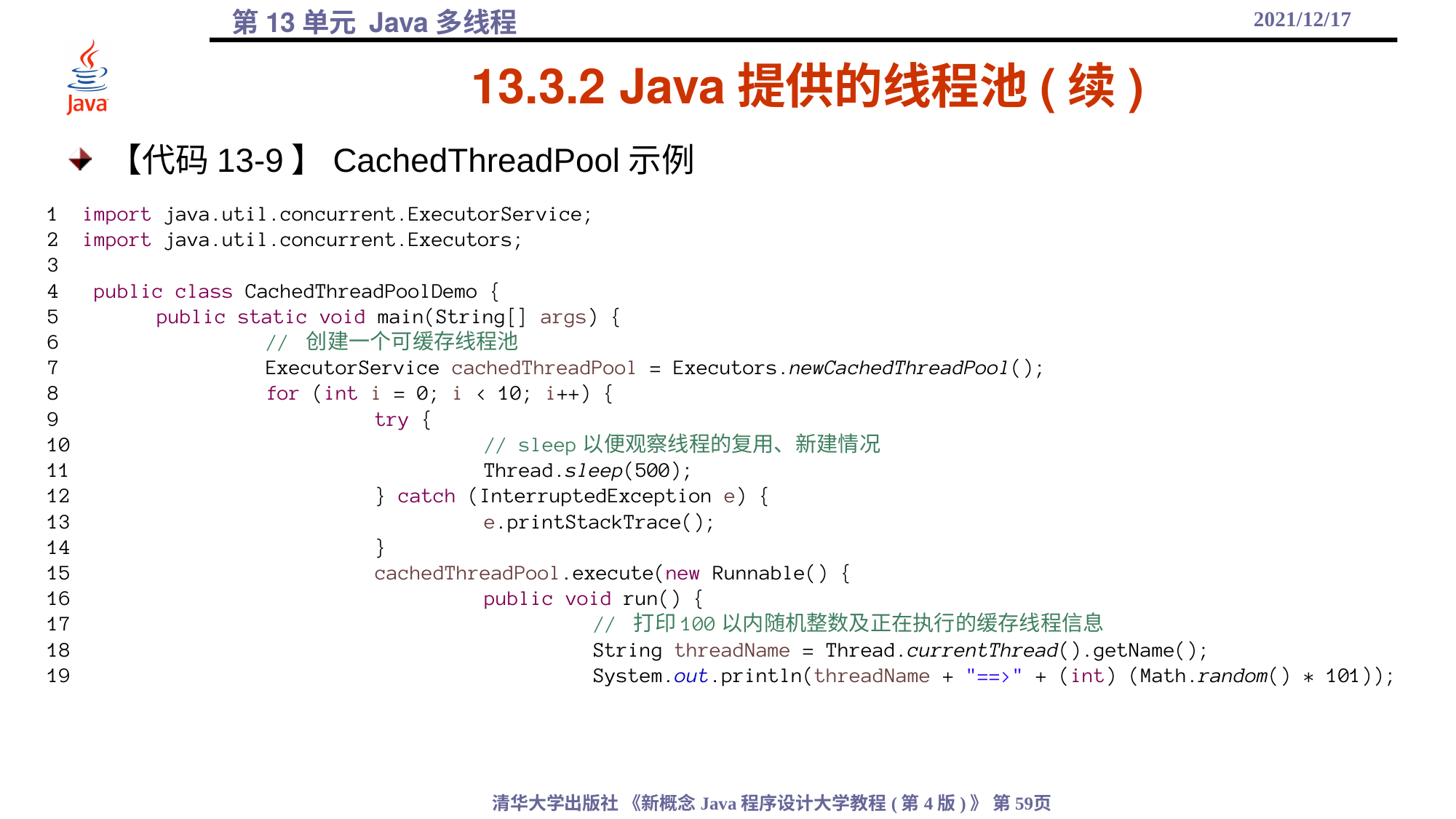

2021/12/17
# 13.3.2 Java提供的线程池(续)
【代码13-9】CachedThreadPool示例
1  import java.util.concurrent.ExecutorService;
2  import java.util.concurrent.Executors;
3
4   public class CachedThreadPoolDemo {
5	public static void main(String[] args) {
6		// 创建一个可缓存线程池
7		ExecutorService cachedThreadPool = Executors.newCachedThreadPool();
8		for (int i = 0; i < 10; i++) {
9			try {
10				// sleep以便观察线程的复用、新建情况
11				Thread.sleep(500);
12			} catch (InterruptedException e) {
13				e.printStackTrace();
14			}
15			cachedThreadPool.execute(new Runnable() {
16				public void run() {
17					// 打印100以内随机整数及正在执行的缓存线程信息
18					String threadName = Thread.currentThread().getName();
19					System.out.println(threadName + "==>" + (int) (Math.random() * 101));